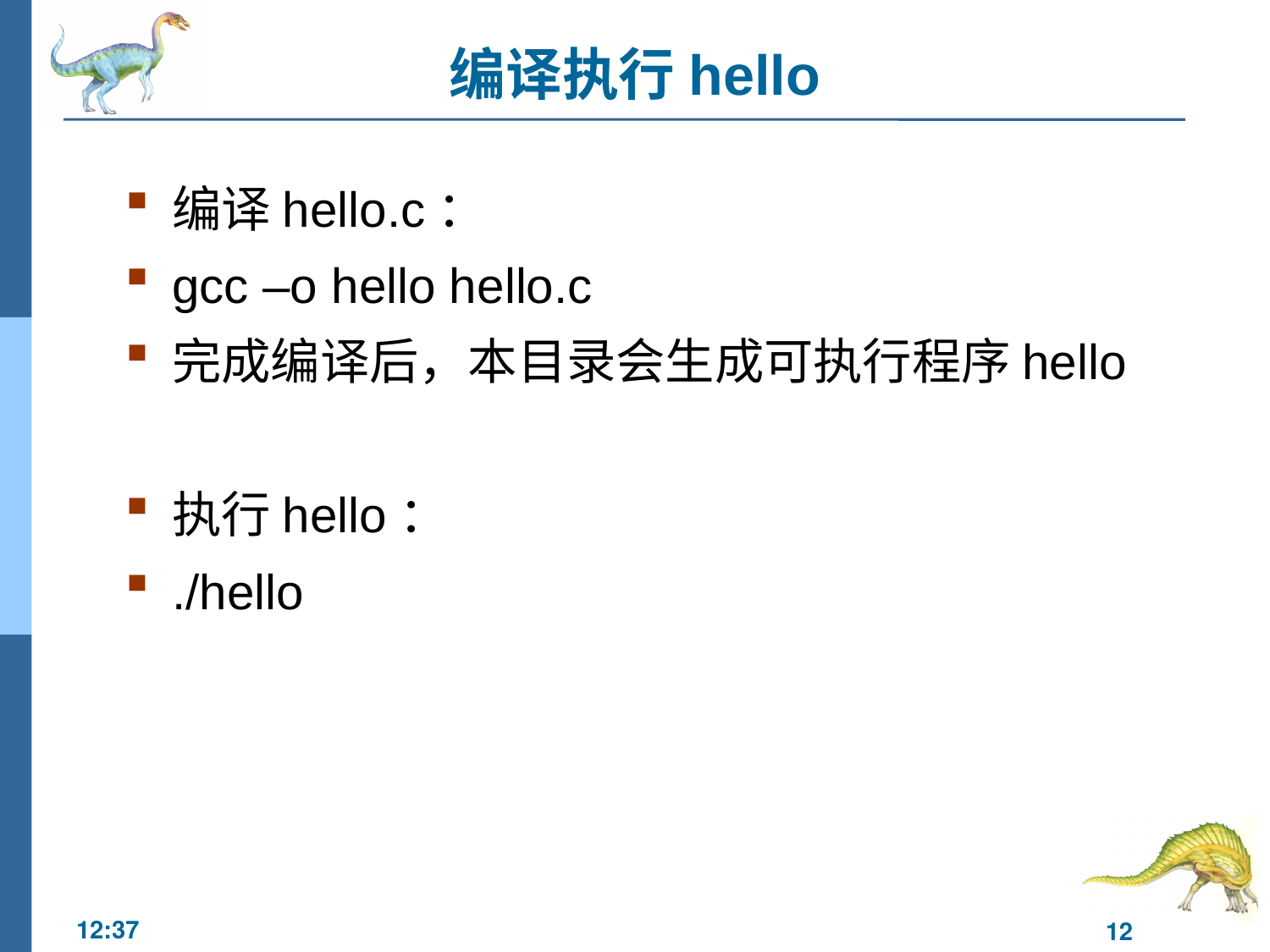

# 编译执行hello
编译hello.c：
gcc –o hello hello.c
完成编译后，本目录会生成可执行程序hello

执行hello：
./hello